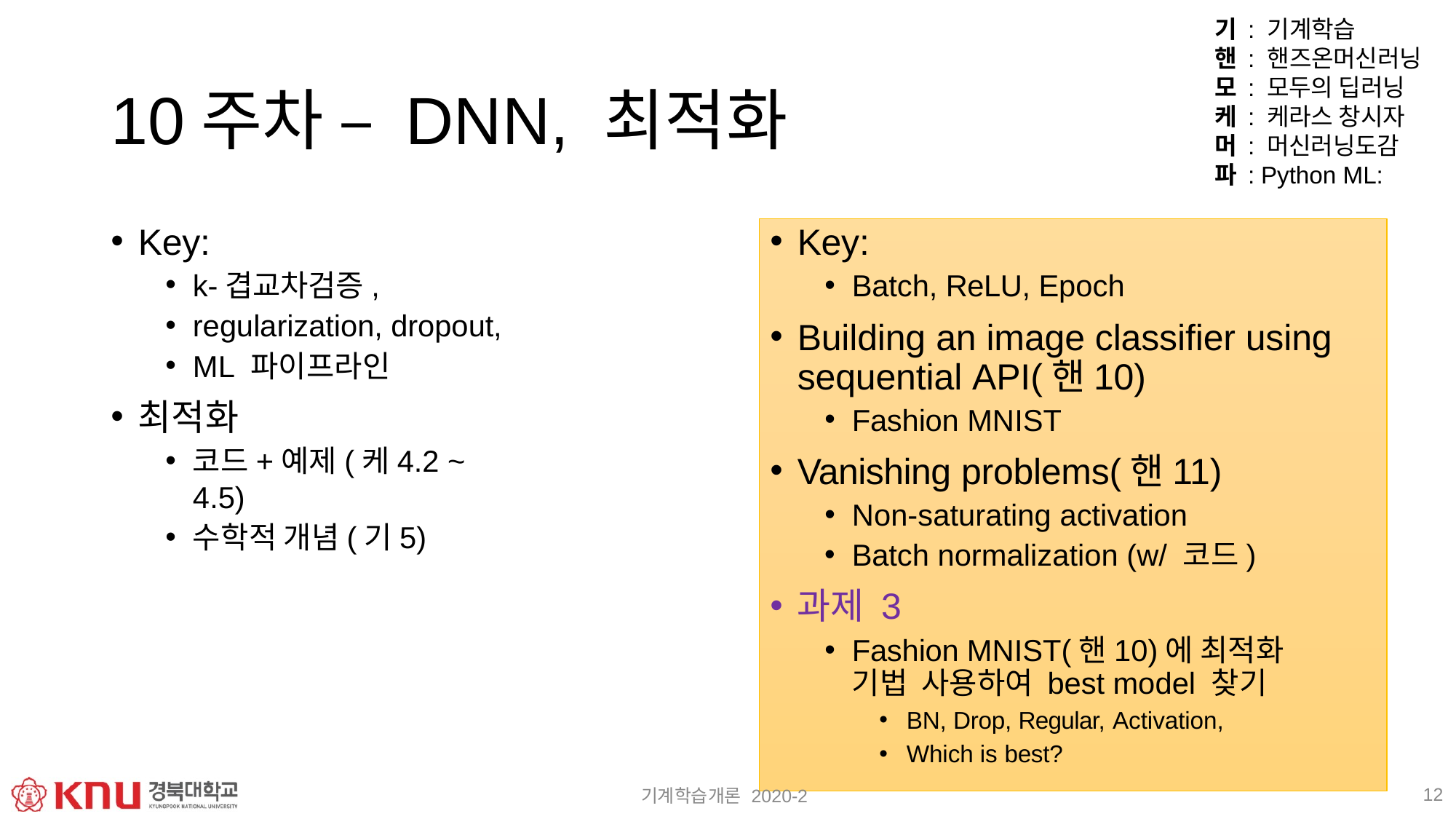

기 : 기계학습
핸 : 핸즈온머신러닝  모 : 모두의 딥러닝  케 : 케라스 창시자  머 : 머신러닝도감  파 : Python ML:
10주차 – DNN, 최적화
Key:
k-겹교차검증,
regularization, dropout,
ML 파이프라인
최적화
코드+예제(케4.2 ~ 4.5)
수학적 개념(기5)
Key:
Batch, ReLU, Epoch
Building an image classifier using  sequential API(핸10)
Fashion MNIST
Vanishing problems(핸11)
Non-saturating activation
Batch normalization (w/ 코드)
과제 3
Fashion MNIST(핸10)에 최적화 기법  사용하여 best model 찾기
BN, Drop, Regular, Activation,
Which is best?

12
기계학습개론 2020-2